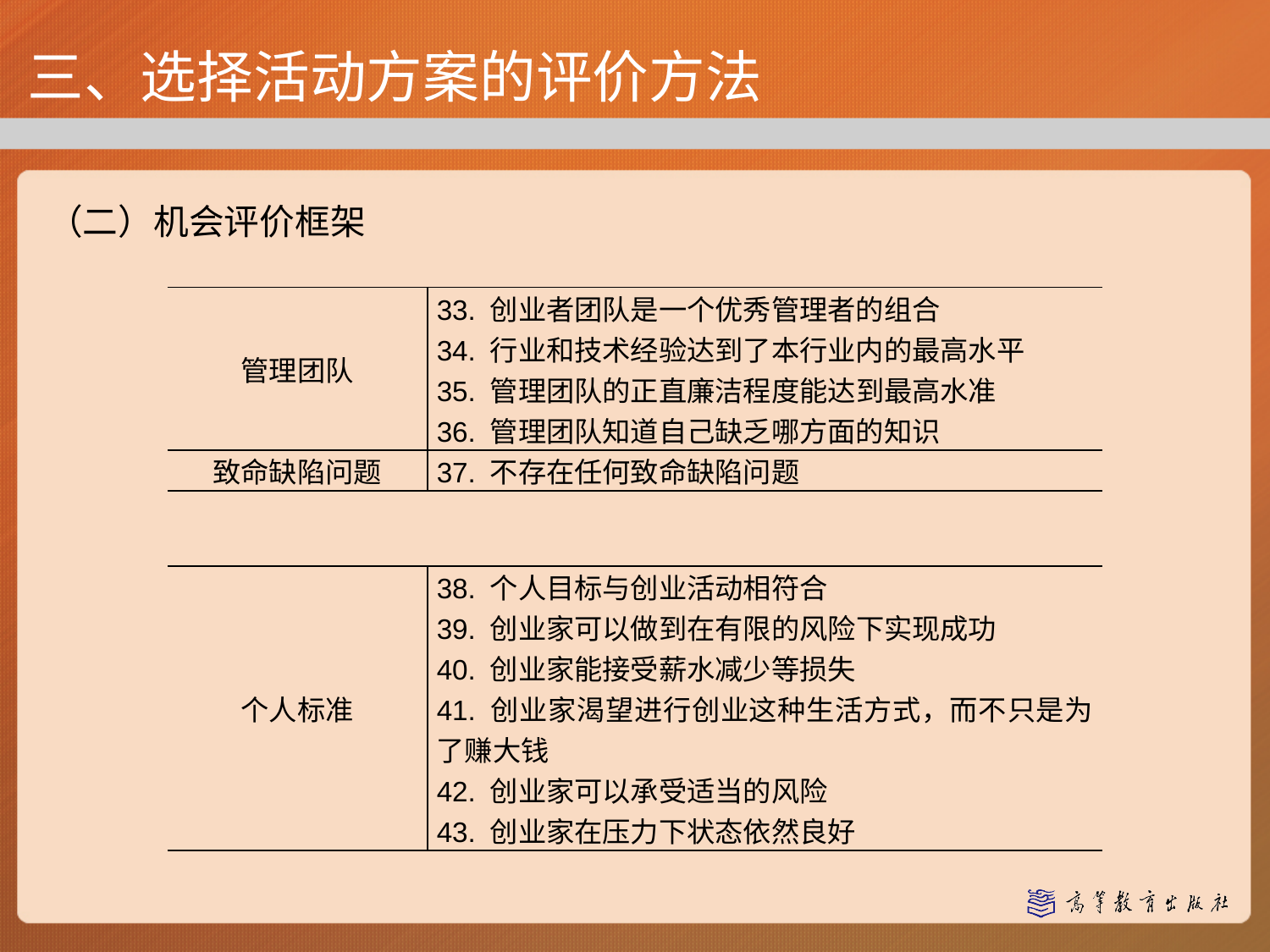

三、选择活动方案的评价方法
（二）机会评价框架
| 管理团队 | 33. 创业者团队是一个优秀管理者的组合 34. 行业和技术经验达到了本行业内的最高水平 35. 管理团队的正直廉洁程度能达到最高水准 36. 管理团队知道自己缺乏哪方面的知识 |
| --- | --- |
| 致命缺陷问题 | 37. 不存在任何致命缺陷问题 |
| 个人标准 | 38. 个人目标与创业活动相符合 39. 创业家可以做到在有限的风险下实现成功 40. 创业家能接受薪水减少等损失 41. 创业家渴望进行创业这种生活方式，而不只是为了赚大钱 42. 创业家可以承受适当的风险 43. 创业家在压力下状态依然良好 |
| --- | --- |